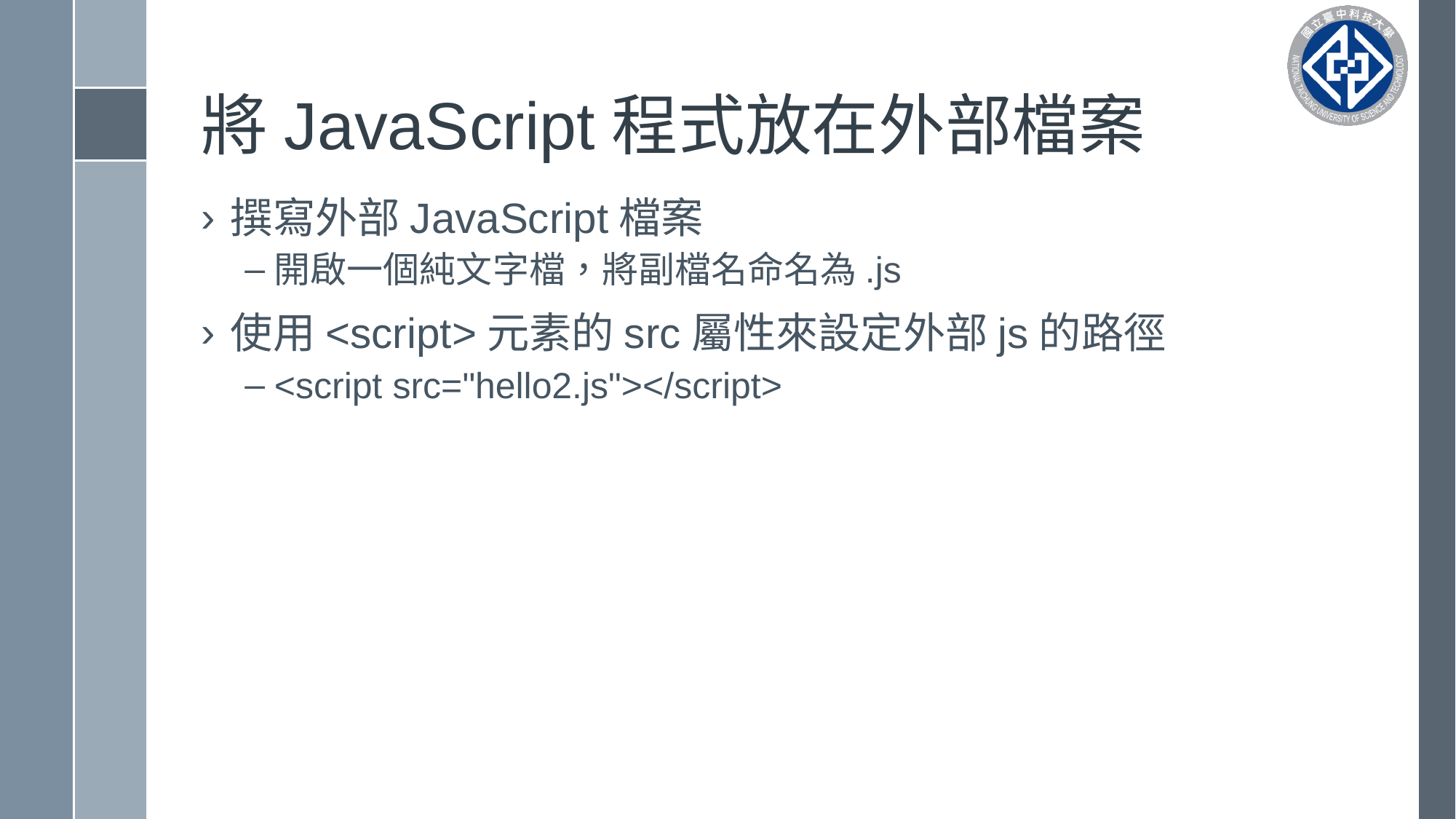

# 將JavaScript程式放在外部檔案
撰寫外部JavaScript檔案
開啟一個純文字檔，將副檔名命名為.js
使用<script>元素的src屬性來設定外部js的路徑
<script src="hello2.js"></script>